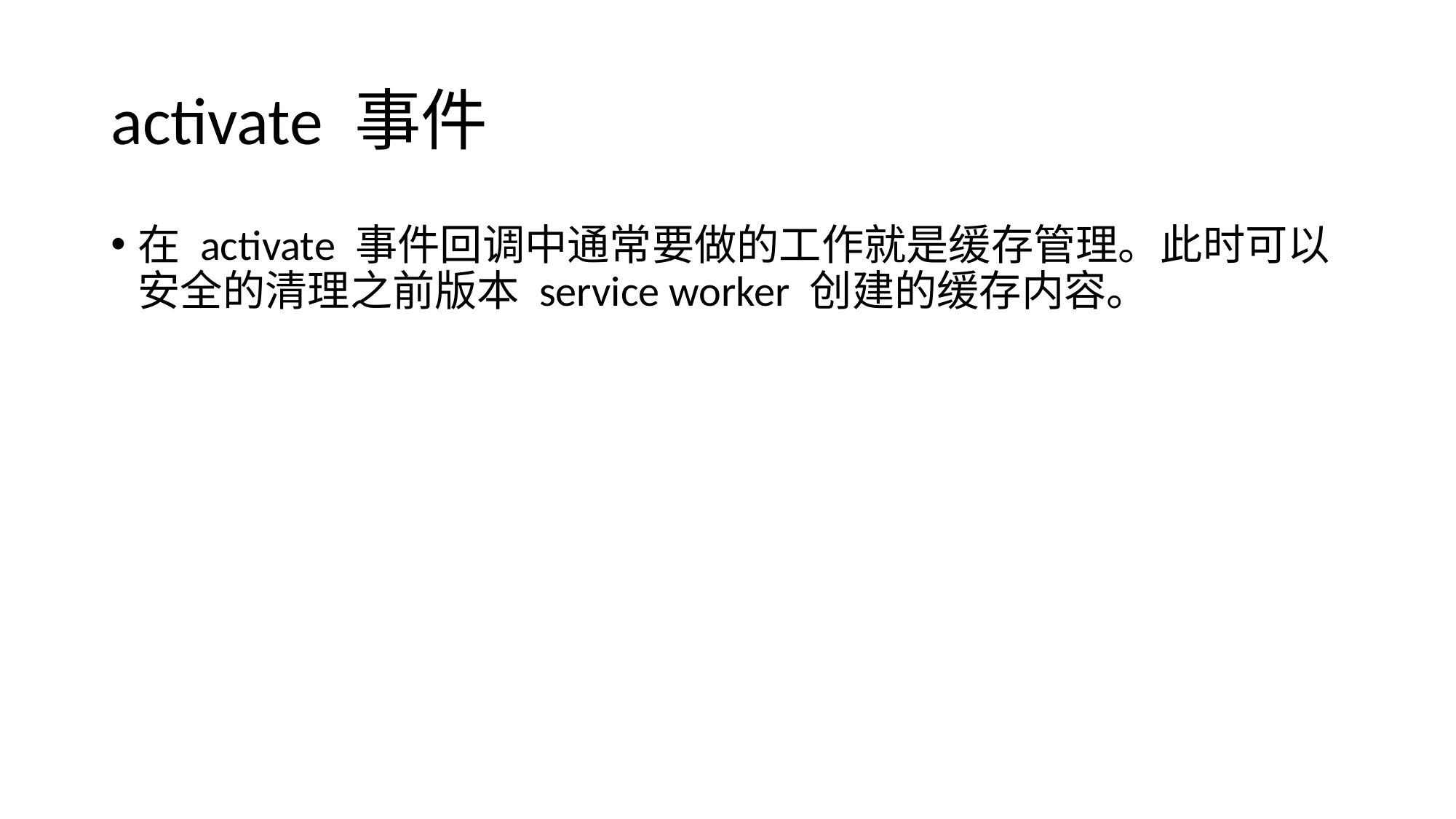

# activate 事件
在 activate 事件回调中通常要做的工作就是缓存管理。此时可以安全的清理之前版本 service worker 创建的缓存内容。